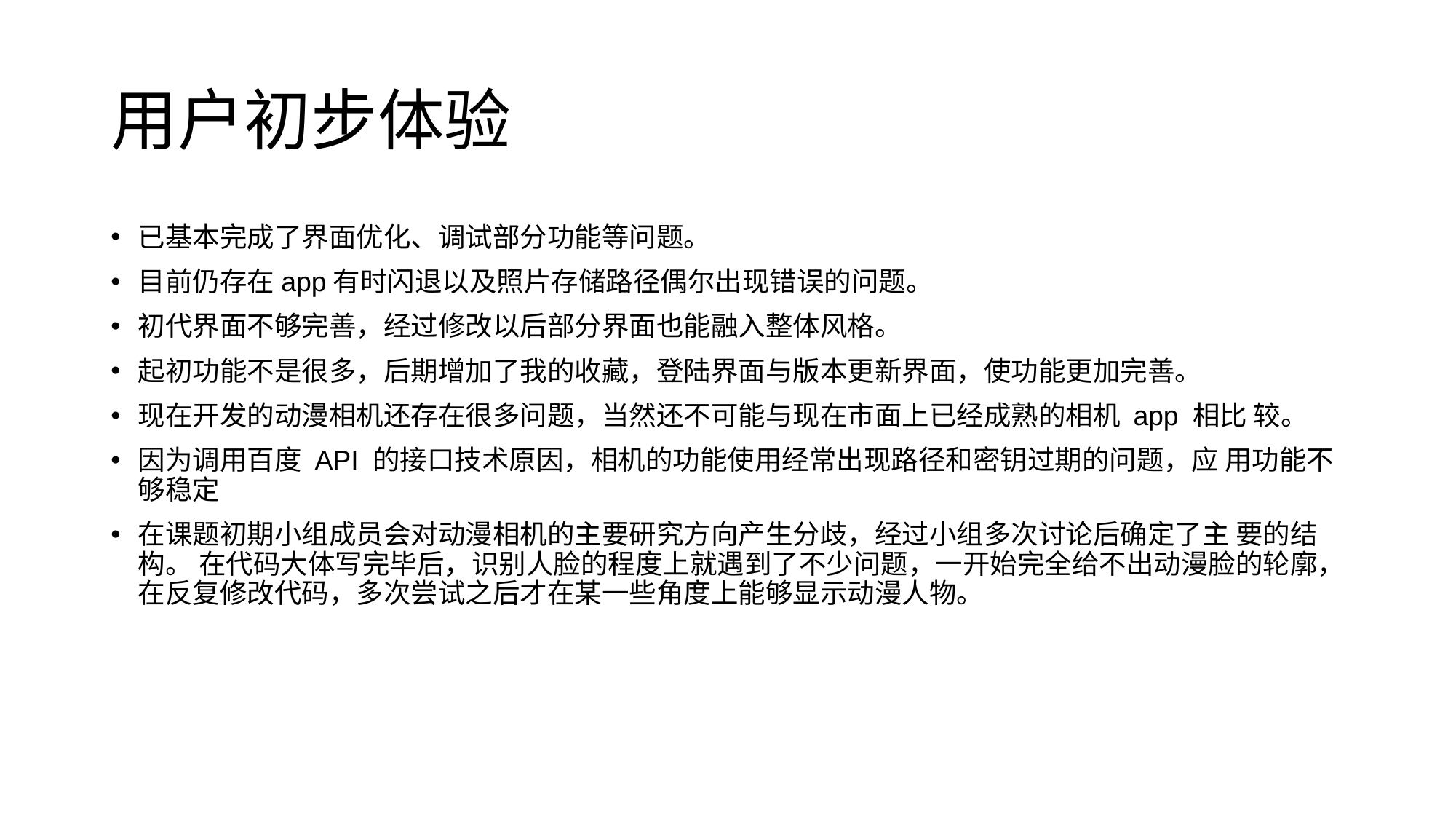

# 用户初步体验
已基本完成了界面优化、调试部分功能等问题。
目前仍存在app有时闪退以及照片存储路径偶尔出现错误的问题。
初代界面不够完善，经过修改以后部分界面也能融入整体风格。
起初功能不是很多，后期增加了我的收藏，登陆界面与版本更新界面，使功能更加完善。
现在开发的动漫相机还存在很多问题，当然还不可能与现在市面上已经成熟的相机 app 相比 较。
因为调用百度 API 的接口技术原因，相机的功能使用经常出现路径和密钥过期的问题，应 用功能不够稳定
在课题初期小组成员会对动漫相机的主要研究方向产生分歧，经过小组多次讨论后确定了主 要的结构。 在代码大体写完毕后，识别人脸的程度上就遇到了不少问题，一开始完全给不出动漫脸的轮廓，在反复修改代码，多次尝试之后才在某一些角度上能够显示动漫人物。